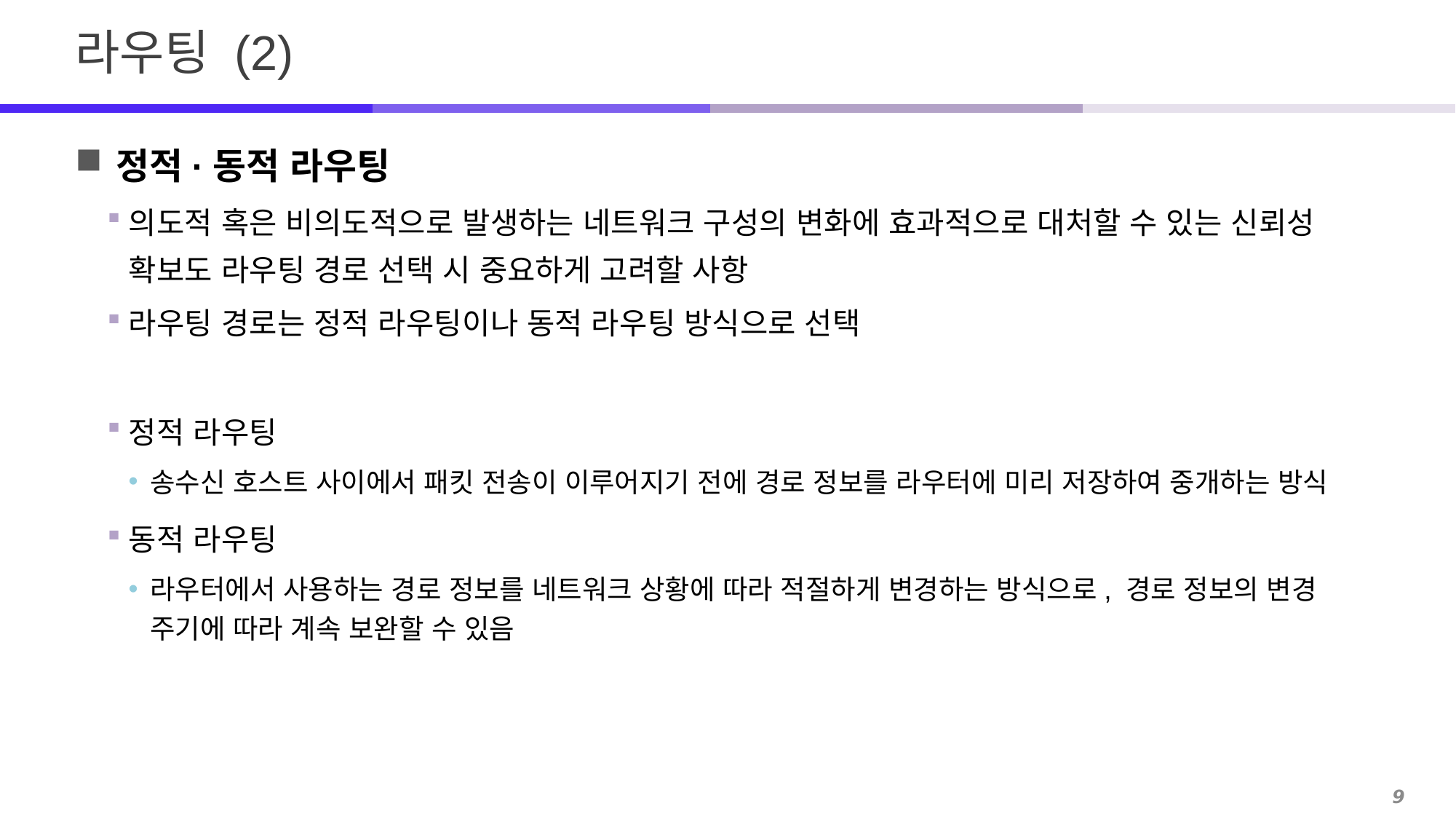

# 라우팅 (2)
정적·동적 라우팅
의도적 혹은 비의도적으로 발생하는 네트워크 구성의 변화에 효과적으로 대처할 수 있는 신뢰성 확보도 라우팅 경로 선택 시 중요하게 고려할 사항
라우팅 경로는 정적 라우팅이나 동적 라우팅 방식으로 선택

정적 라우팅
송수신 호스트 사이에서 패킷 전송이 이루어지기 전에 경로 정보를 라우터에 미리 저장하여 중개하는 방식
동적 라우팅
라우터에서 사용하는 경로 정보를 네트워크 상황에 따라 적절하게 변경하는 방식으로, 경로 정보의 변경 주기에 따라 계속 보완할 수 있음